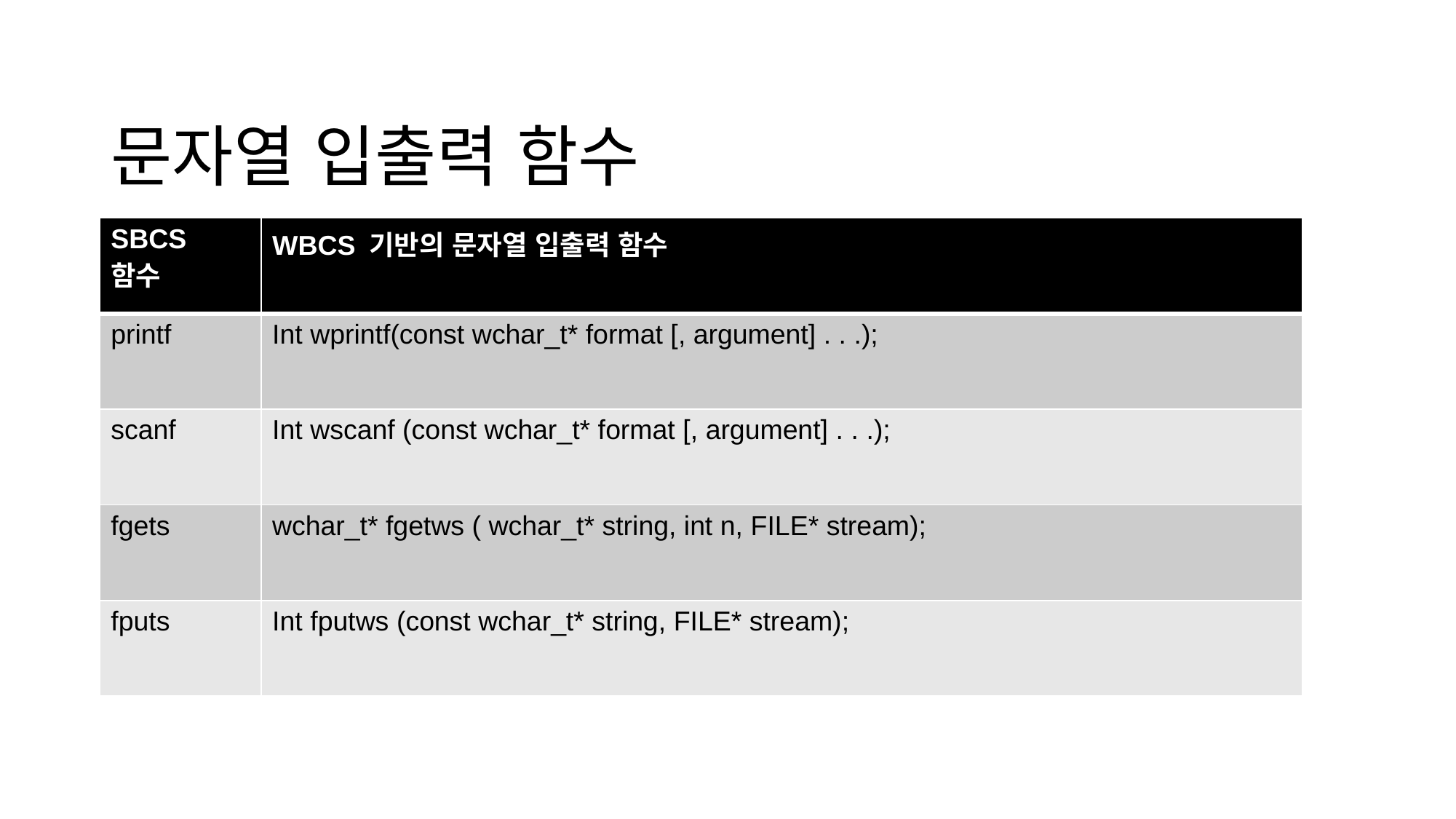

# 문자열 입출력 함수
| SBCS 함수 | WBCS 기반의 문자열 입출력 함수 |
| --- | --- |
| printf | Int wprintf(const wchar\_t\* format [, argument] . . .); |
| scanf | Int wscanf (const wchar\_t\* format [, argument] . . .); |
| fgets | wchar\_t\* fgetws ( wchar\_t\* string, int n, FILE\* stream); |
| fputs | Int fputws (const wchar\_t\* string, FILE\* stream); |